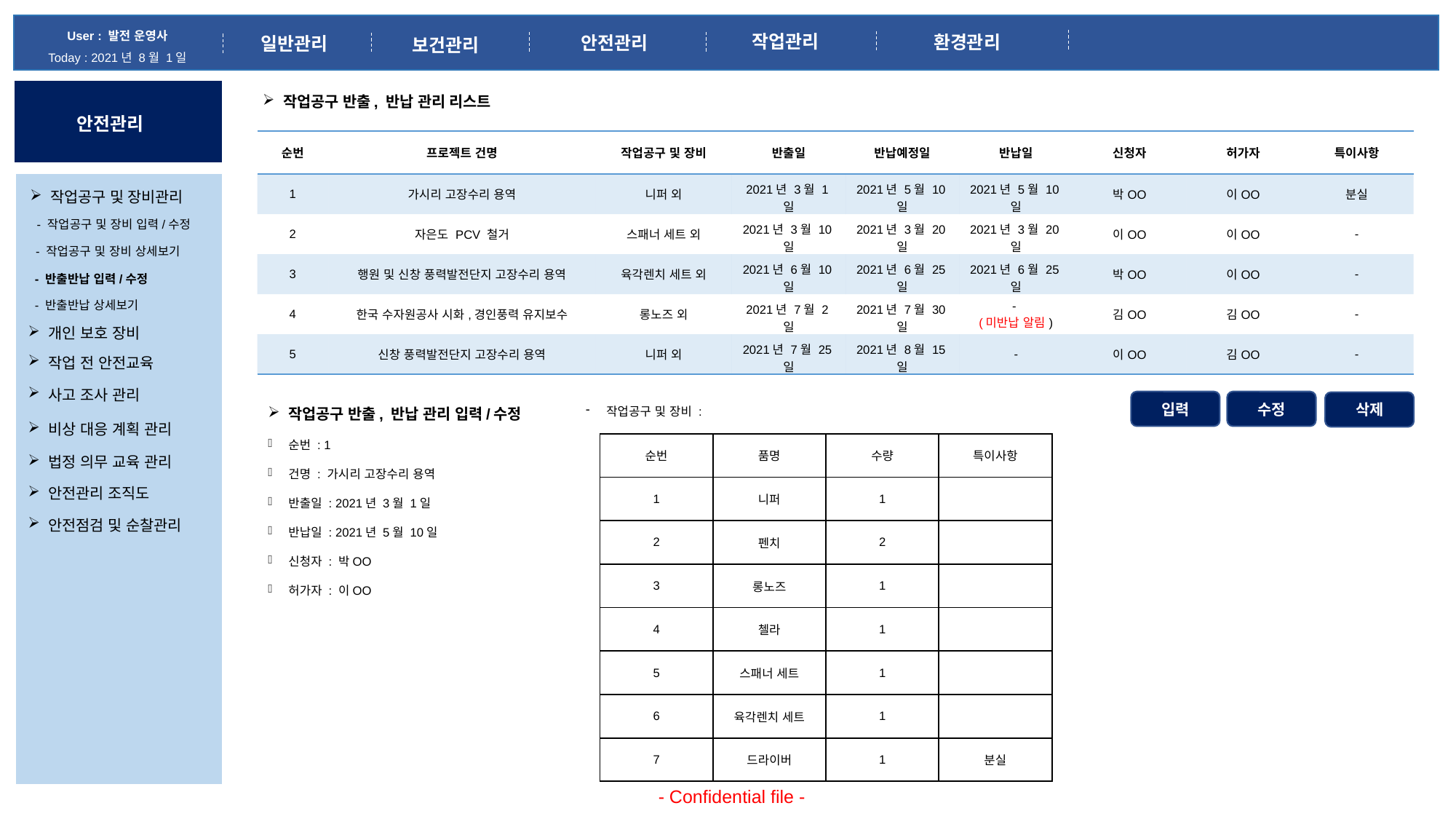

User : 발전 운영사
Today : 2021년 8월 1일
작업관리
환경관리
안전관리
일반관리
보건관리

작업공구 반출, 반납 관리 리스트

안전관리
| 순번 | 프로젝트 건명 | 작업공구 및 장비 | 반출일 | 반납예정일 | 반납일 | 신청자 | 허가자 | 특이사항 |
| --- | --- | --- | --- | --- | --- | --- | --- | --- |
| 1 | 가시리 고장수리 용역 | 니퍼 외 | 2021년 3월 1일 | 2021년 5월 10일 | 2021년 5월 10일 | 박OO | 이OO | 분실 |
| 2 | 자은도 PCV 철거 | 스패너 세트 외 | 2021년 3월 10일 | 2021년 3월 20일 | 2021년 3월 20일 | 이OO | 이OO | - |
| 3 | 행원 및 신창 풍력발전단지 고장수리 용역 | 육각렌치 세트 외 | 2021년 6월 10일 | 2021년 6월 25일 | 2021년 6월 25일 | 박OO | 이OO | - |
| 4 | 한국 수자원공사 시화,경인풍력 유지보수 | 롱노즈 외 | 2021년 7월 2일 | 2021년 7월 30일 | - (미반납 알림) | 김OO | 김OO | - |
| 5 | 신창 풍력발전단지 고장수리 용역 | 니퍼 외 | 2021년 7월 25일 | 2021년 8월 15일 | - | 이OO | 김OO | - |

작업공구 및 장비관리
- 작업공구 및 장비 입력/수정
- 작업공구 및 장비 상세보기
- 반출반납 입력/수정
- 반출반납 상세보기
개인 보호 장비

작업 전 안전교육
사고 조사 관리

작업공구 및 장비 :

입력
수정
삭제
작업공구 반출, 반납 관리 입력/수정

순번 : 1

건명 : 가시리 고장수리 용역

반출일 : 2021년 3월 1일

반납일 : 2021년 5월 10일

신청자 : 박OO

허가자 : 이OO
비상 대응 계획 관리
| 순번 | 품명 | 수량 | 특이사항 |
| --- | --- | --- | --- |
| 1 | 니퍼 | 1 |  |
| 2 | 펜치 | 2 |  |
| 3 | 롱노즈 | 1 |  |
| 4 | 첼라 | 1 |  |
| 5 | 스패너 세트 | 1 |  |
| 6 | 육각렌치 세트 | 1 |  |
| 7 | 드라이버 | 1 | 분실 |
법정 의무 교육 관리
안전관리 조직도
안전점검 및 순찰관리
- Confidential file -